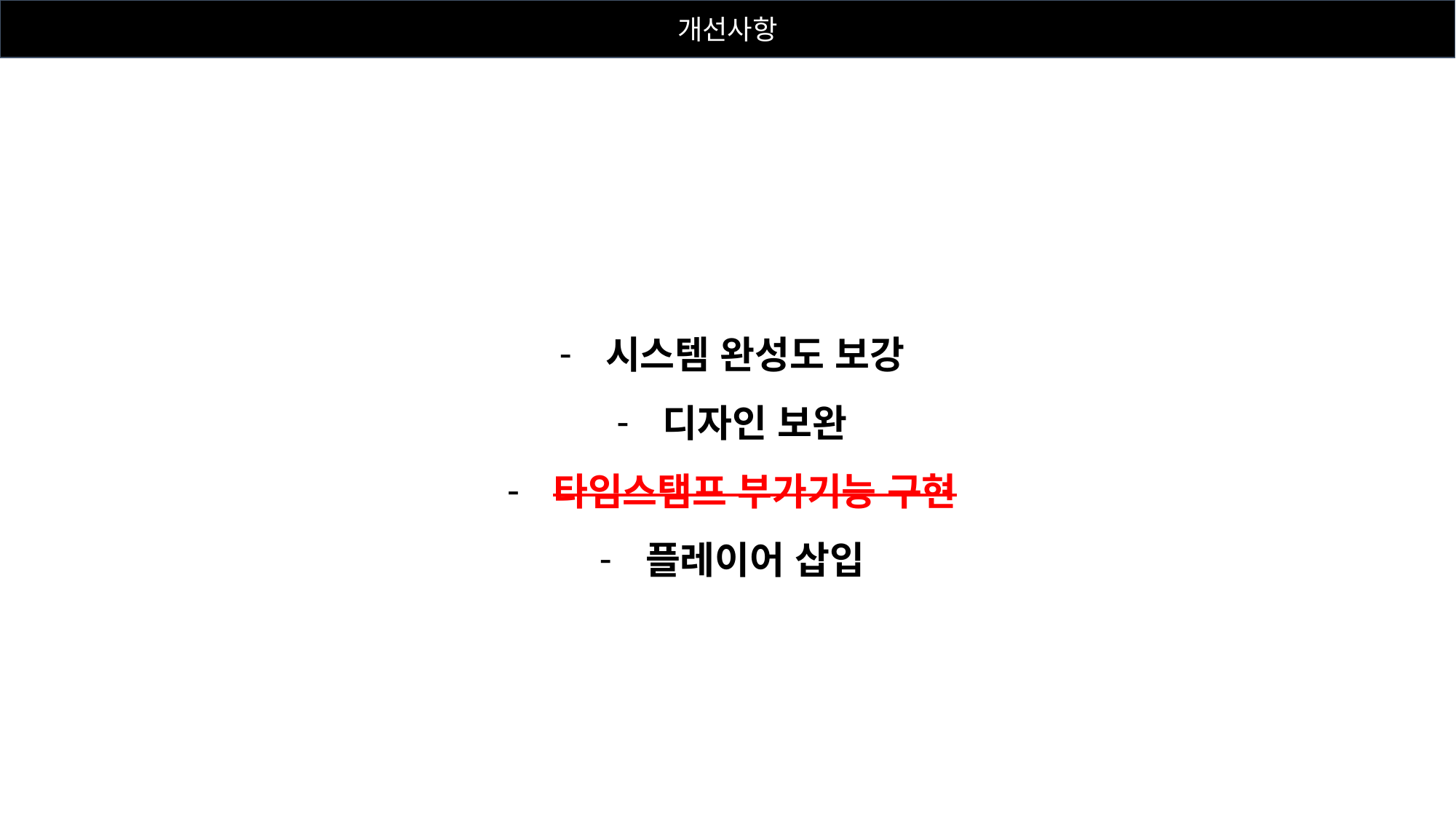

개선사항
시스템 완성도 보강
디자인 보완
타임스탬프 부가기능 구현
플레이어 삽입